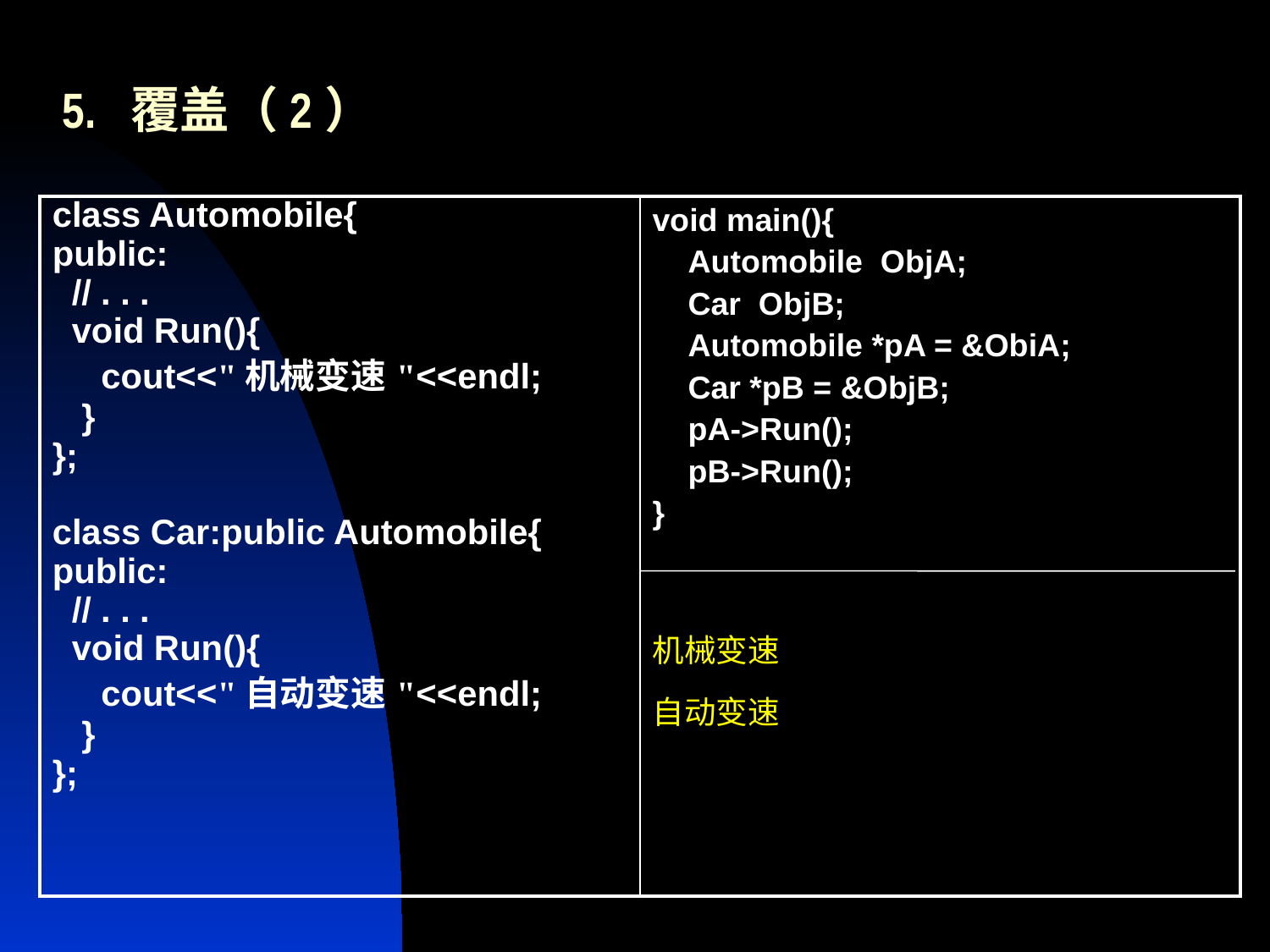

# 5.  覆盖（2）
| class Automobile{ public: // . . . void Run(){ cout<<"机械变速"<<endl; } }; class Car:public Automobile{ public: // . . . void Run(){ cout<<"自动变速"<<endl; } }; | void main(){ Automobile ObjA; Car ObjB; Automobile \*pA = &ObiA; Car \*pB = &ObjB; pA->Run(); pB->Run(); } 机械变速 自动变速 |
| --- | --- |